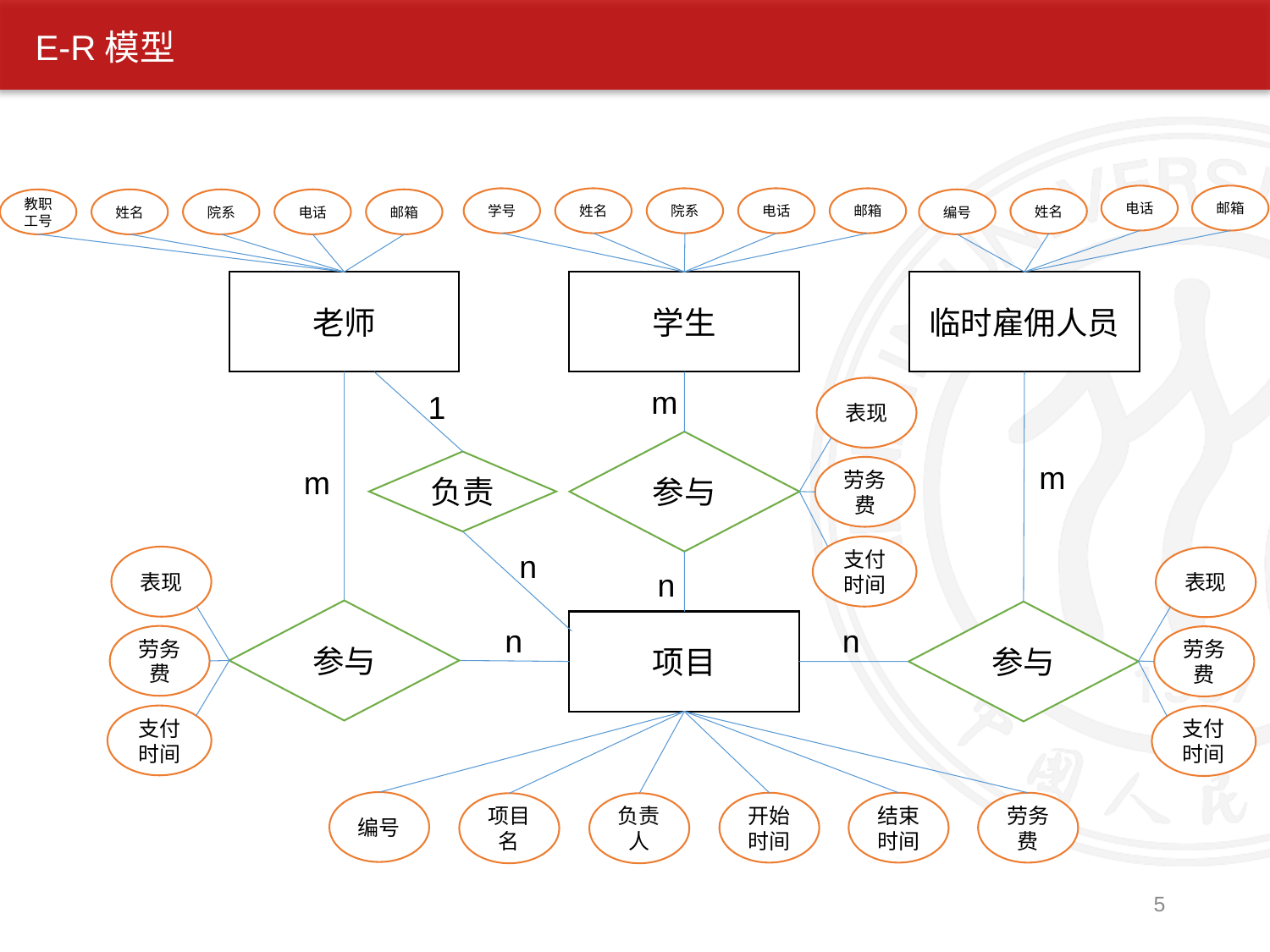

E-R模型
电话
邮箱
学号
姓名
院系
电话
邮箱
姓名
教职工号
姓名
院系
电话
邮箱
编号
老师
学生
临时雇佣人员
m
表现
1
参与
负责
m
m
劳务费
支付时间
n
表现
表现
n
参与
参与
项目
n
n
劳务费
劳务费
支付时间
支付时间
编号
开始时间
结束时间
劳务费
项目名
负责人
5